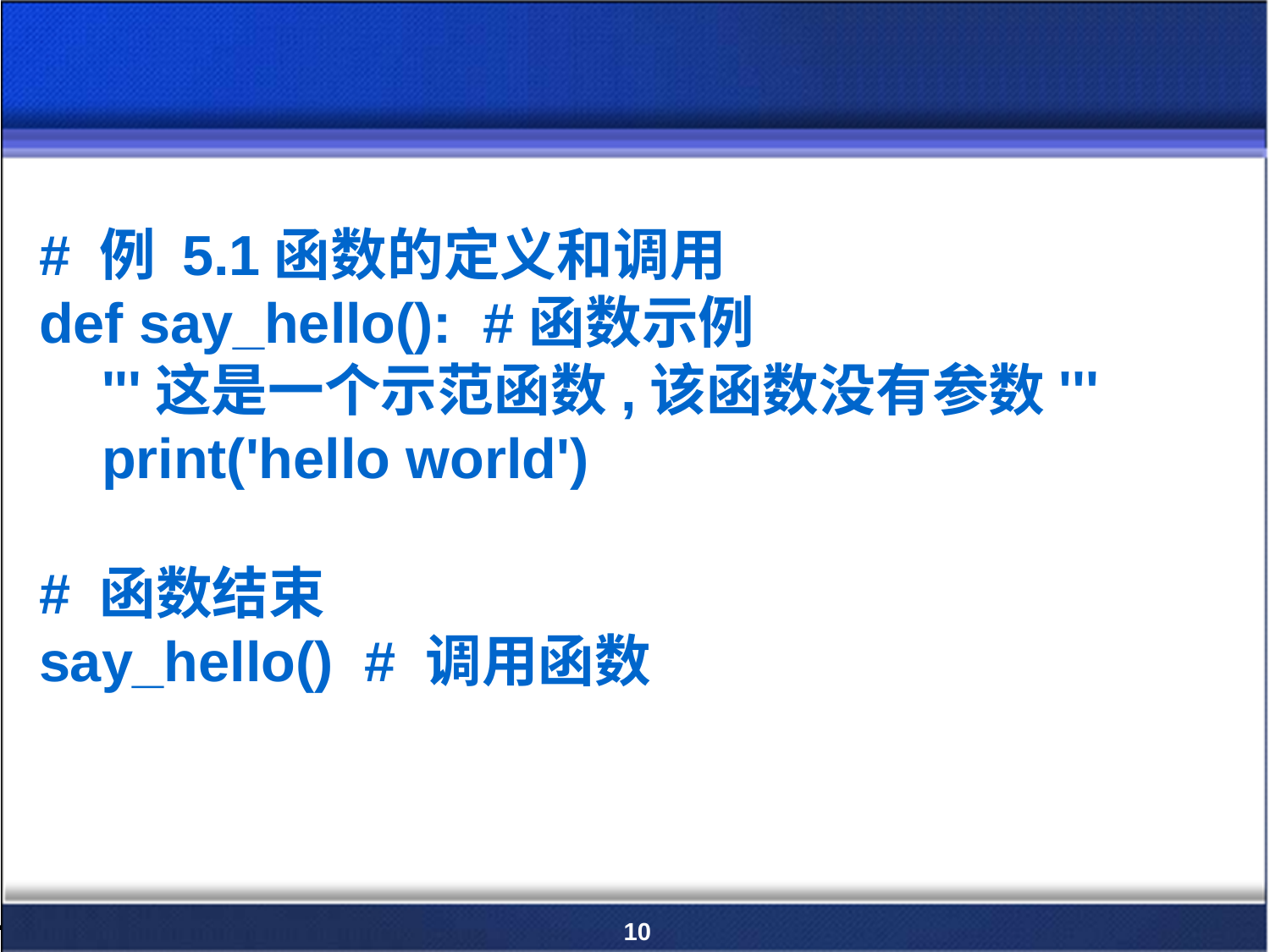

# 例 5.1函数的定义和调用
def say_hello():  #函数示例
    '''这是一个示范函数,该函数没有参数'''
    print('hello world')

# 函数结束
say_hello()  # 调用函数

10